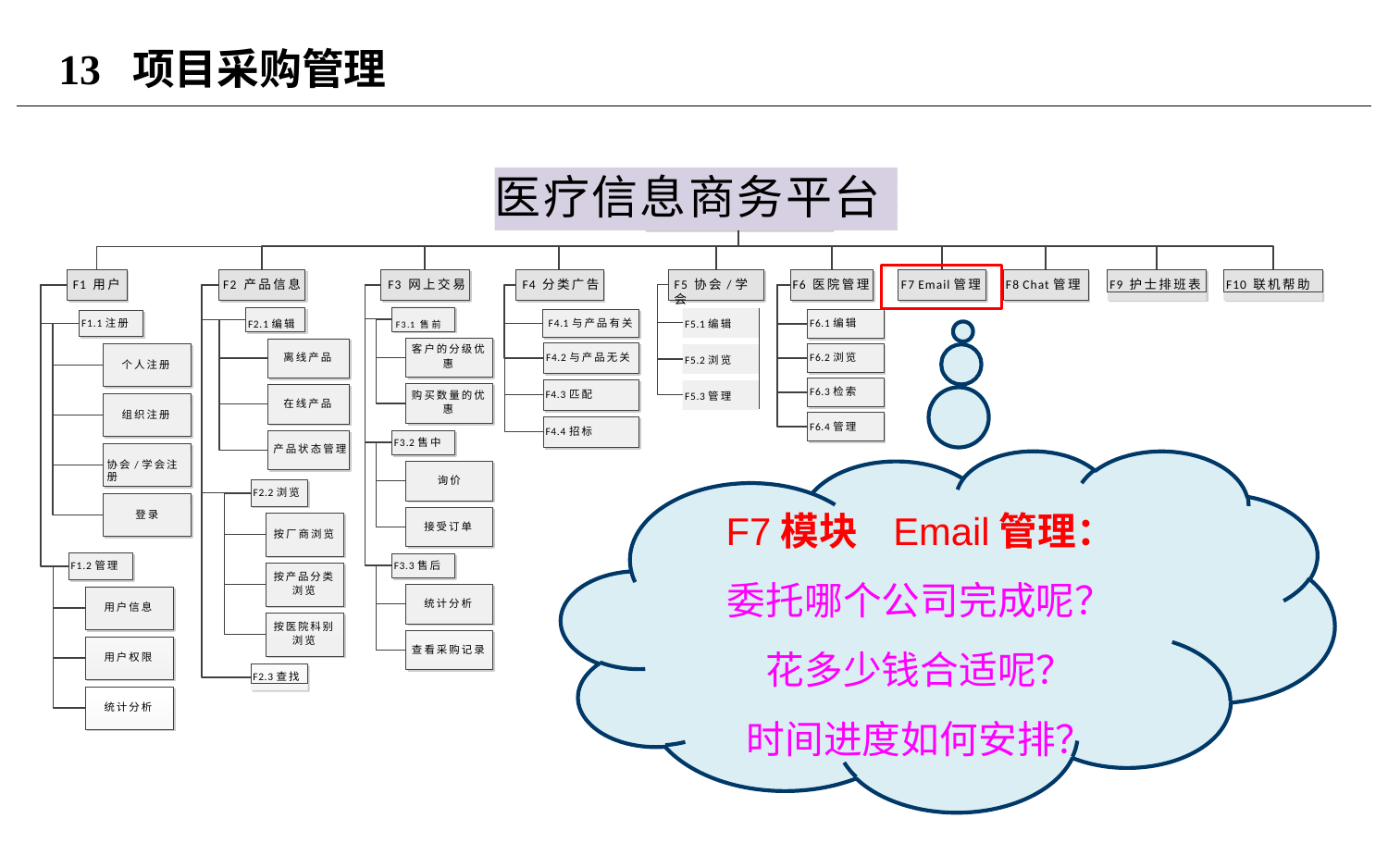

# 13  项目采购管理

医疗信息商务平台

F9 护士排班表
F10 联机帮助

F1 用户
F7 Email管理
F8 Chat管理
F6 医院管理
F2 产品信息	F3 网上交易	F4 分类广告
F5 协会/学会

| F5.1编辑 |
| --- |
| F5.2浏览 |
| F5.3管理 |

F2.1编辑	F3.1售前

F4.1与产品有关
F1.1注册
F6.1编辑

客户的分级优

F4.2与产品无关
F6.2浏览
离线产品
惠
个人注册

F6.3检索

F4.3匹配

购买数量的优

在线产品

惠
组织注册

F6.4管理

F4.4招标

F3.2售中

产品状态管理

F7模块   Email管理：
委托哪个公司完成呢？
花多少钱合适呢？
时间进度如何安排？
协会/学会注册

询价

F2.2浏览

登录

接受订单
按厂商浏览

F3.3售后
F1.2管理

按产品分类 浏览

统计分析
用户信息

按医院科别 浏览

查看采购记录
用户权限

F2.3查找

统计分析